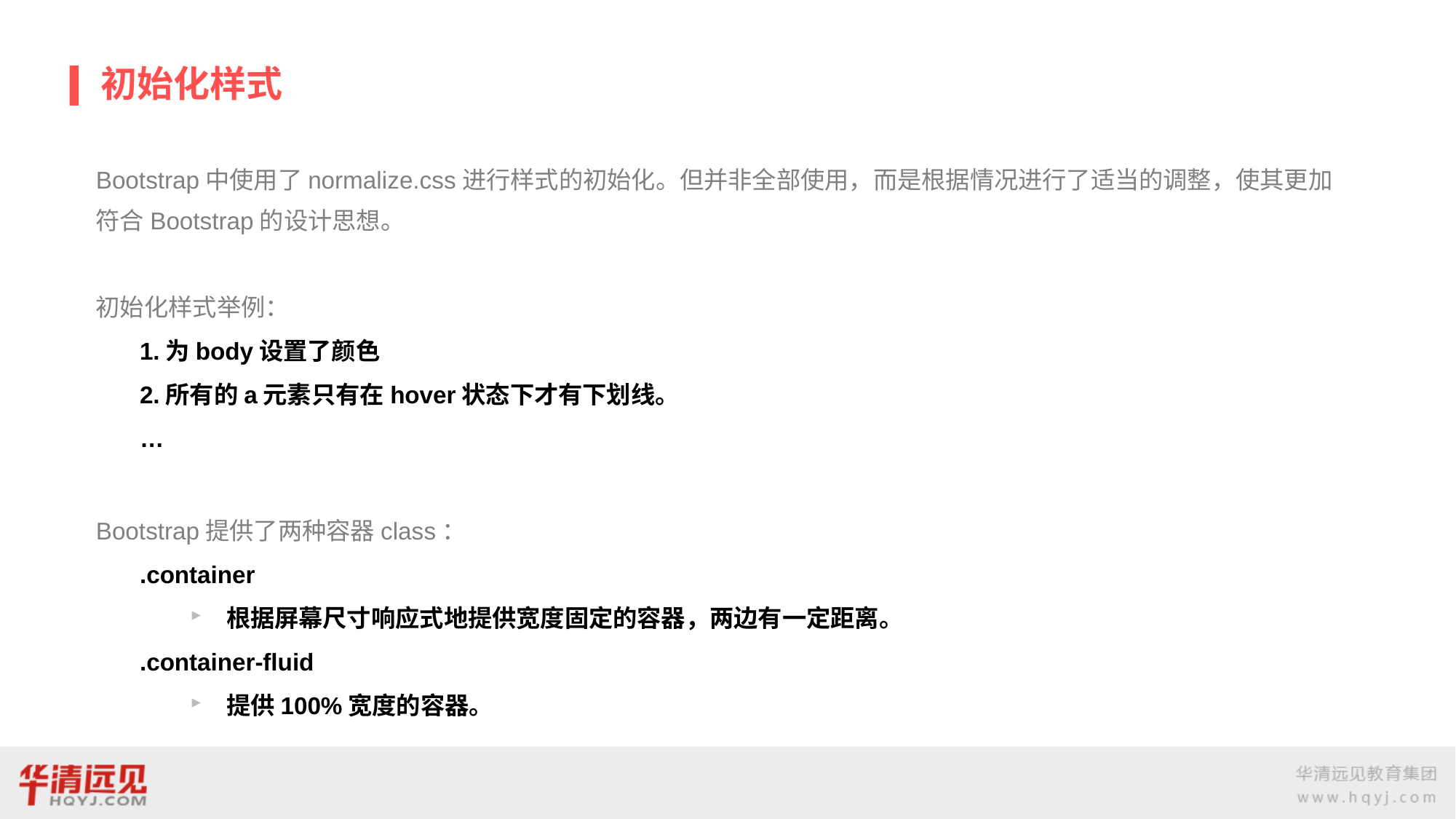

# 初始化样式
Bootstrap中使用了normalize.css进行样式的初始化。但并非全部使用，而是根据情况进行了适当的调整，使其更加符合Bootstrap的设计思想。
初始化样式举例：
1.为body设置了颜色
2.所有的a元素只有在hover状态下才有下划线。
…
Bootstrap提供了两种容器class：
.container
根据屏幕尺寸响应式地提供宽度固定的容器，两边有一定距离。
.container-fluid
提供100%宽度的容器。